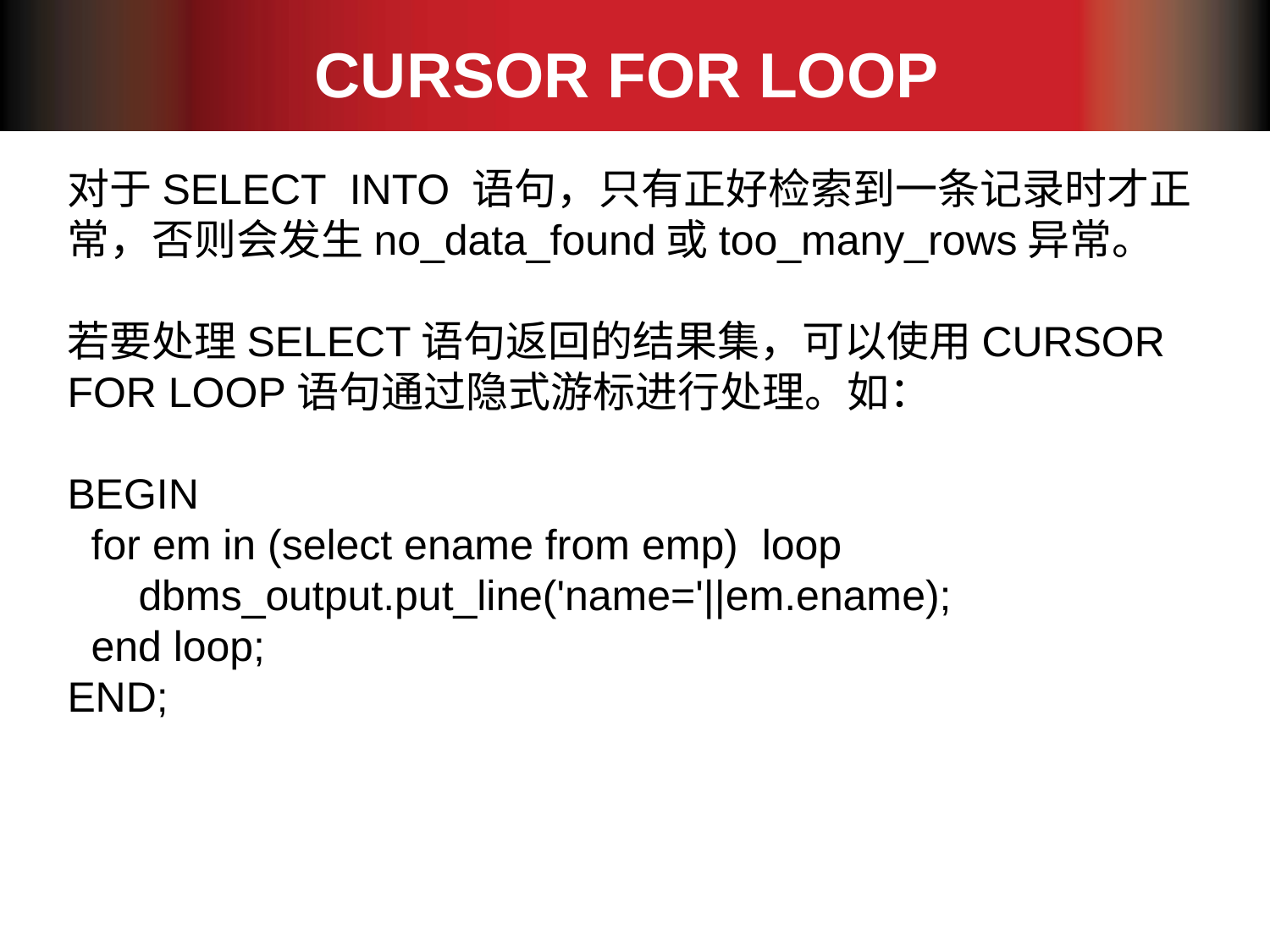

# CURSOR FOR LOOP
对于SELECT  INTO 语句，只有正好检索到一条记录时才正常，否则会发生no_data_found或too_many_rows异常。

若要处理SELECT语句返回的结果集，可以使用CURSOR FOR LOOP语句通过隐式游标进行处理。如：

BEGIN
  for em in (select ename from emp)  loop
      dbms_output.put_line('name='||em.ename);
  end loop;
END;